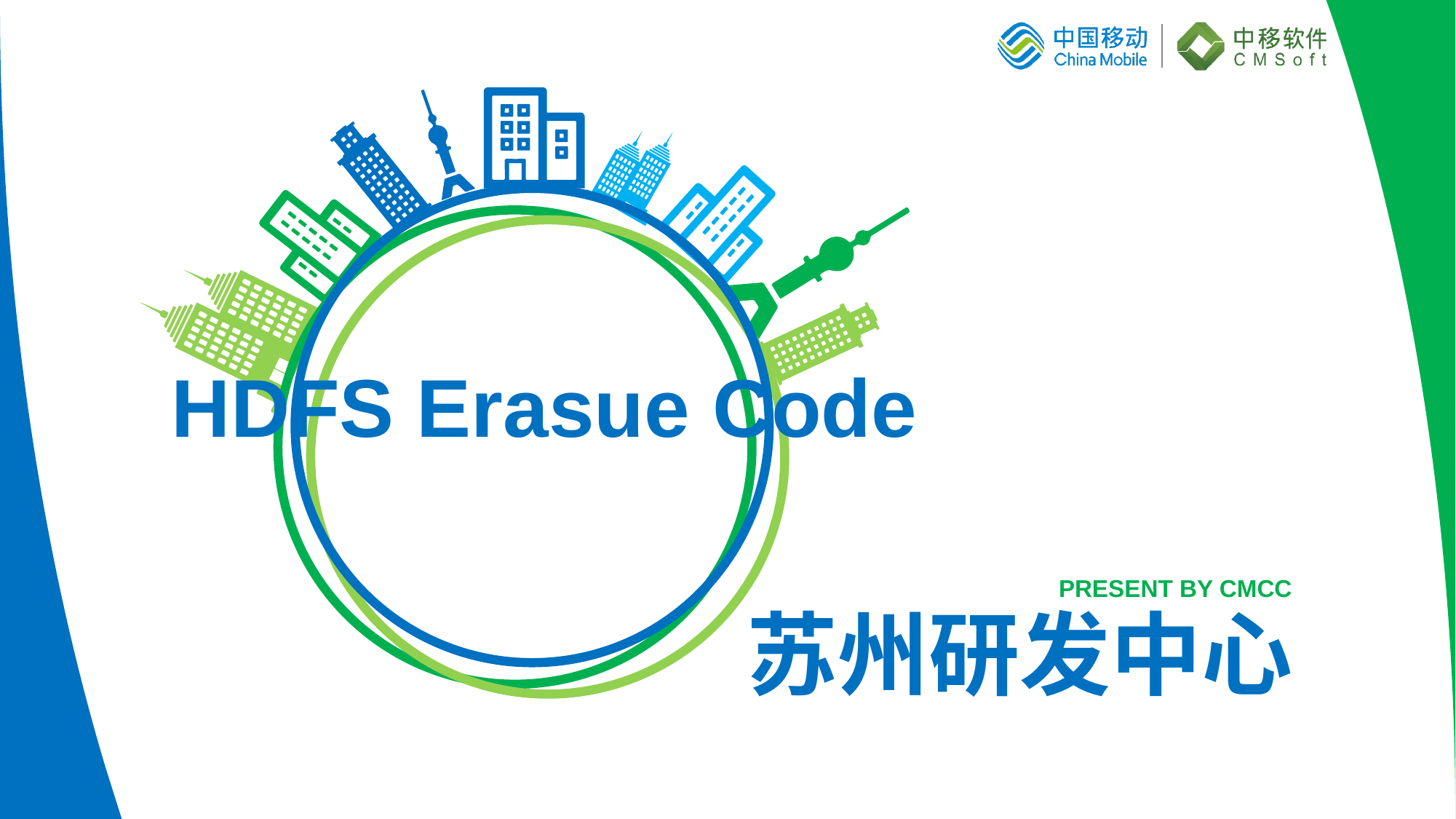

HDFS Erasue Code
PRESENT BY CMCC
苏州研发中心